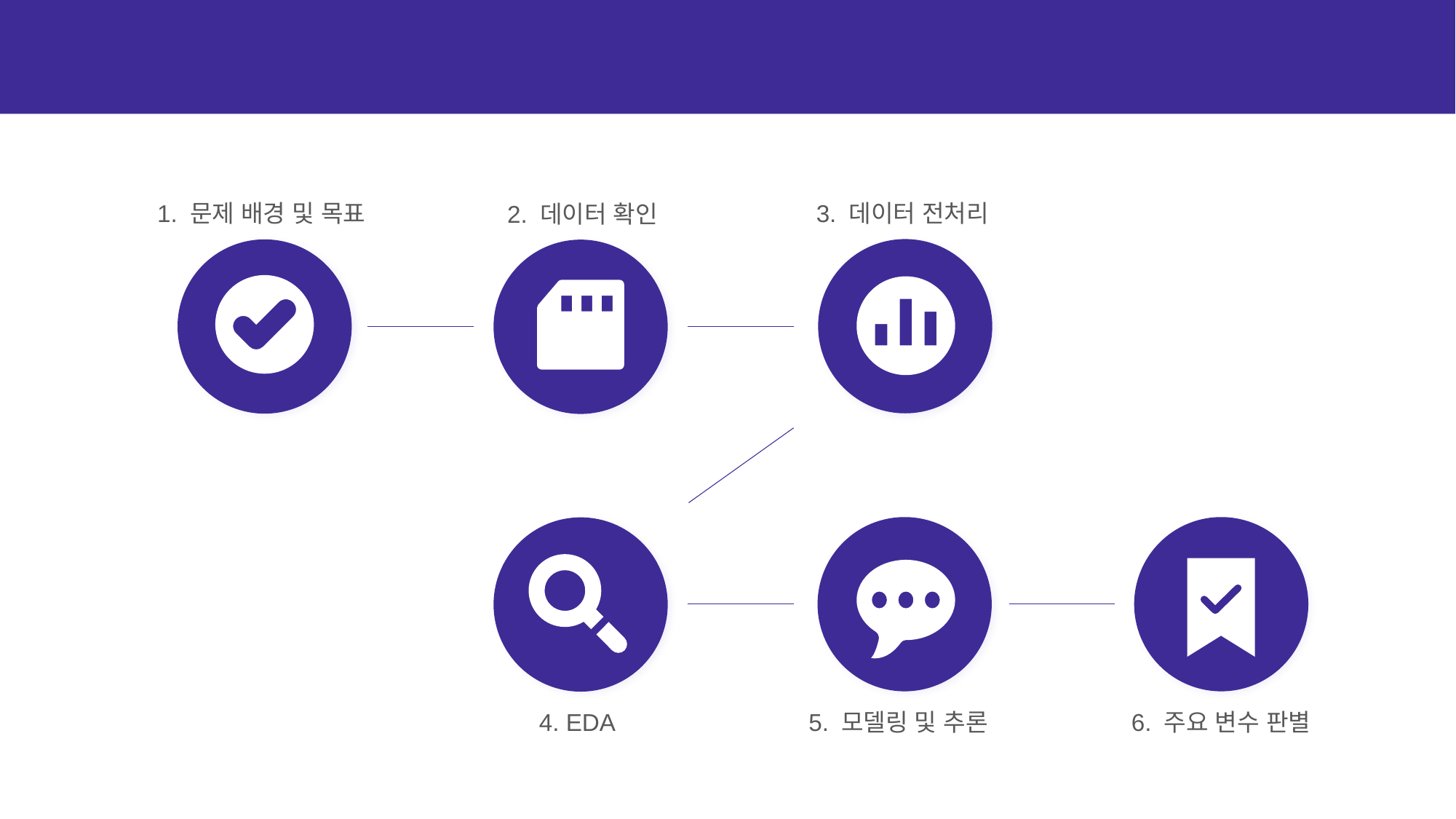

목차
3. 데이터 전처리
1. 문제 배경 및 목표
2. 데이터 확인

4. EDA
5. 모델링 및 추론
6. 주요 변수 판별